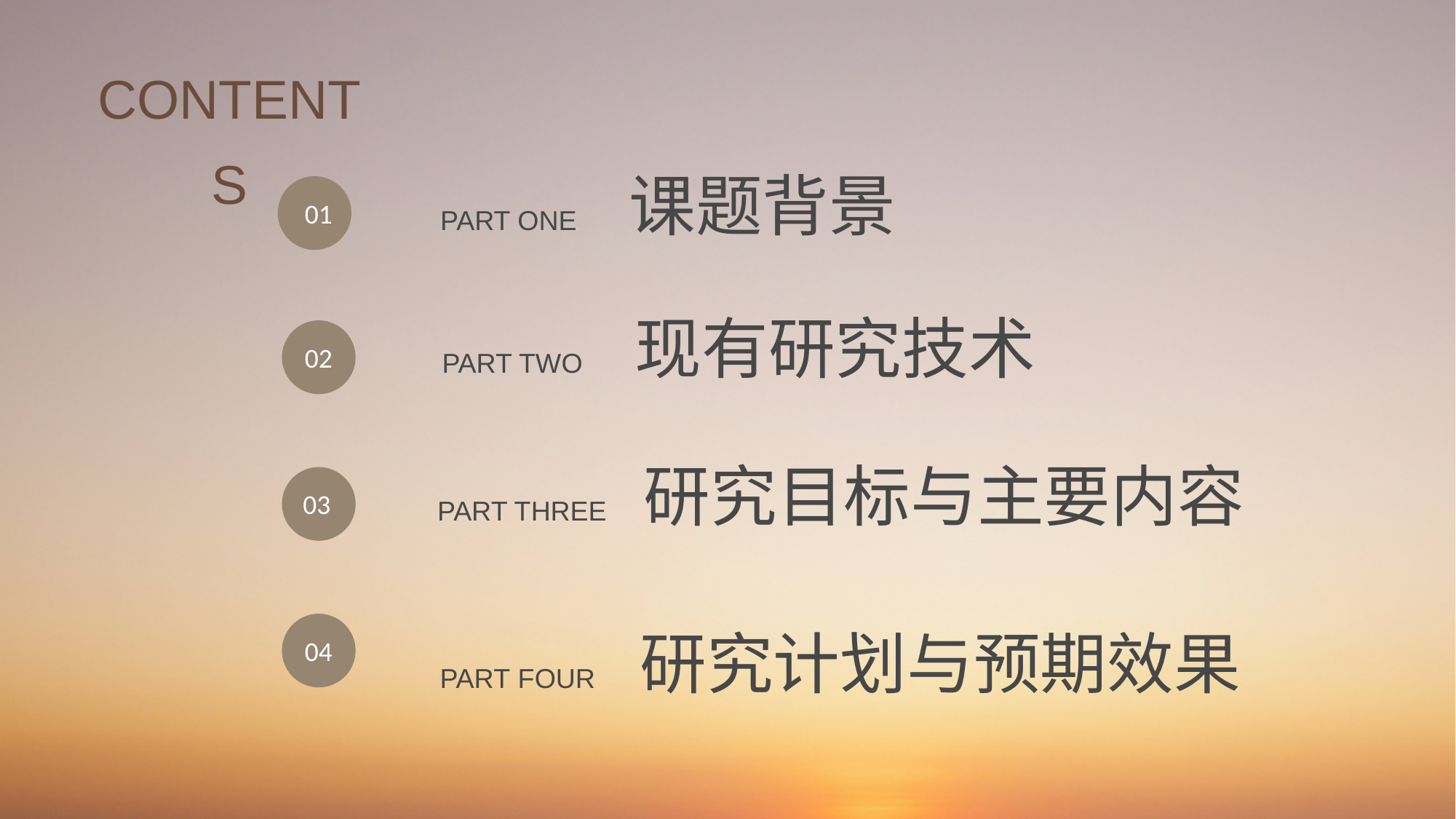

CONTENTS
PART ONE      课题背景

01
PART TWO      现有研究技术

02
PART THREE    研究目标与主要内容

03
PART FOUR     研究计划与预期效果

04